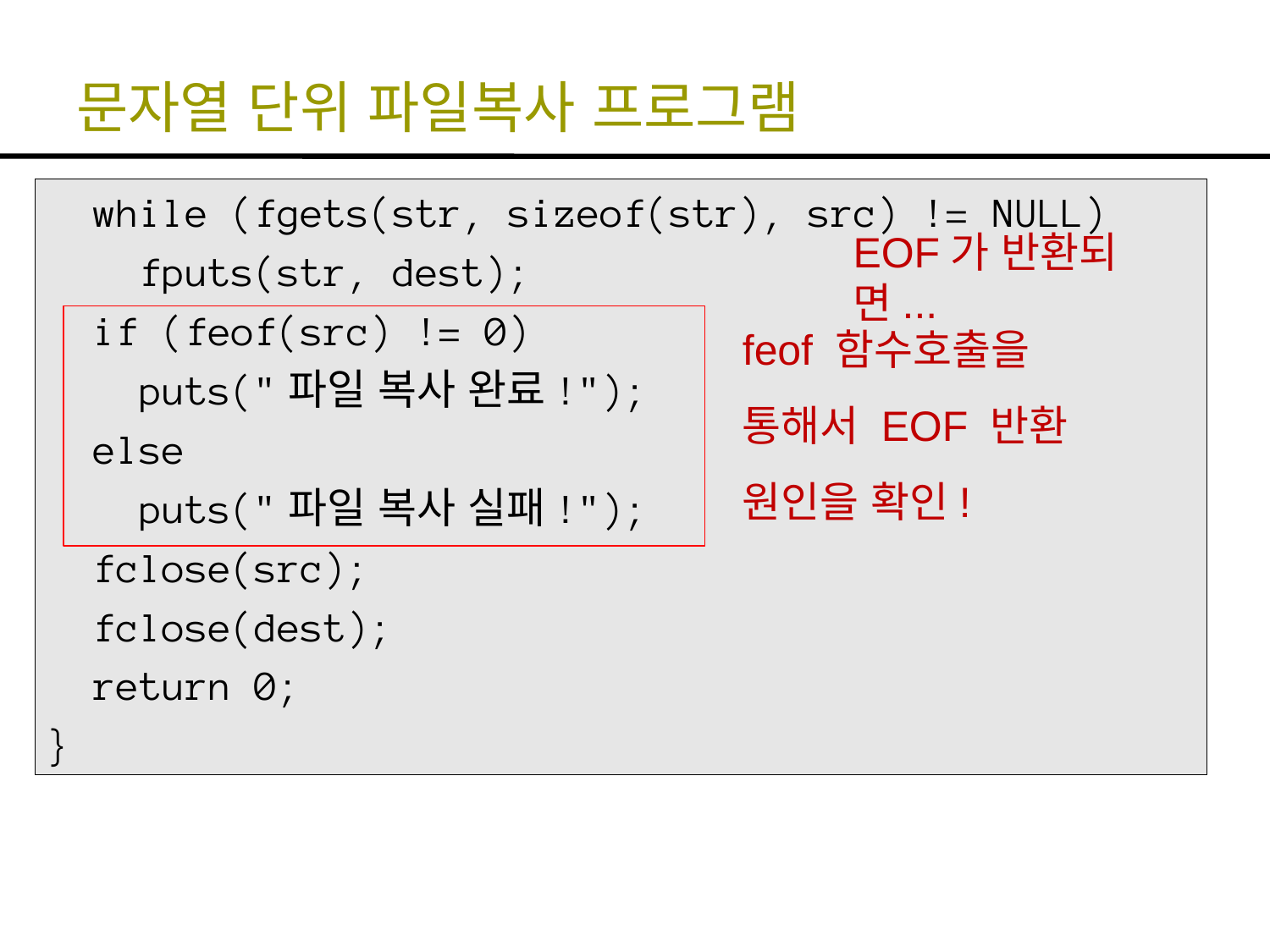

# 문자열 단위 파일복사 프로그램

  while (fgets(str, sizeof(str), src) != NULL)
    fputs(str, dest);
  if (feof(src) != 0)
    puts("파일 복사 완료!");
  else
    puts("파일 복사 실패!");
  fclose(src);
  fclose(dest);
  return 0;
}
EOF가 반환되면...

feof 함수호출을 통해서 EOF 반환 원인을 확인!